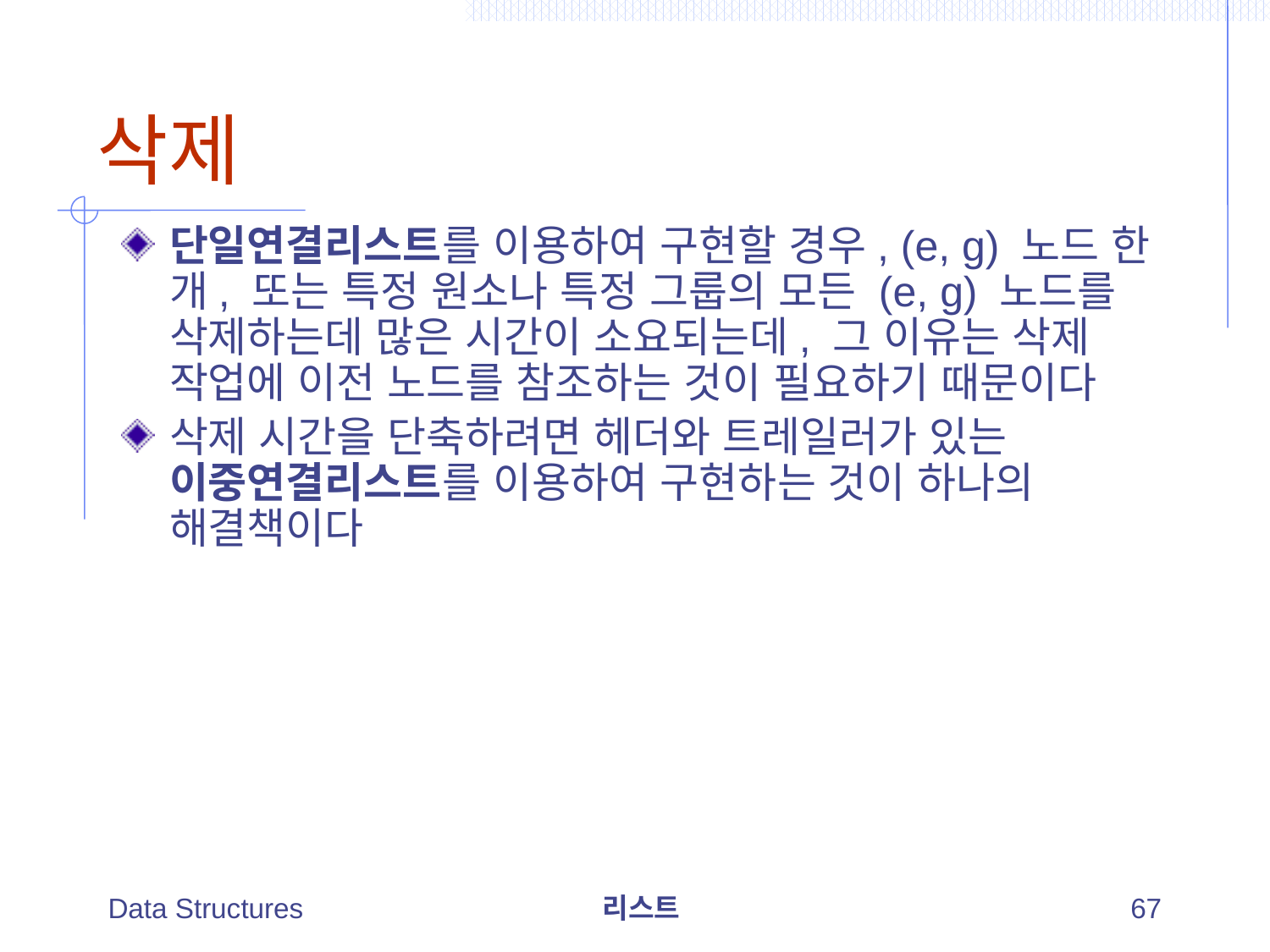

# 삭제
단일연결리스트를 이용하여 구현할 경우, (e, g) 노드 한 개, 또는 특정 원소나 특정 그룹의 모든 (e, g) 노드를 삭제하는데 많은 시간이 소요되는데, 그 이유는 삭제 작업에 이전 노드를 참조하는 것이 필요하기 때문이다
삭제 시간을 단축하려면 헤더와 트레일러가 있는 이중연결리스트를 이용하여 구현하는 것이 하나의 해결책이다
Data Structures
리스트
67